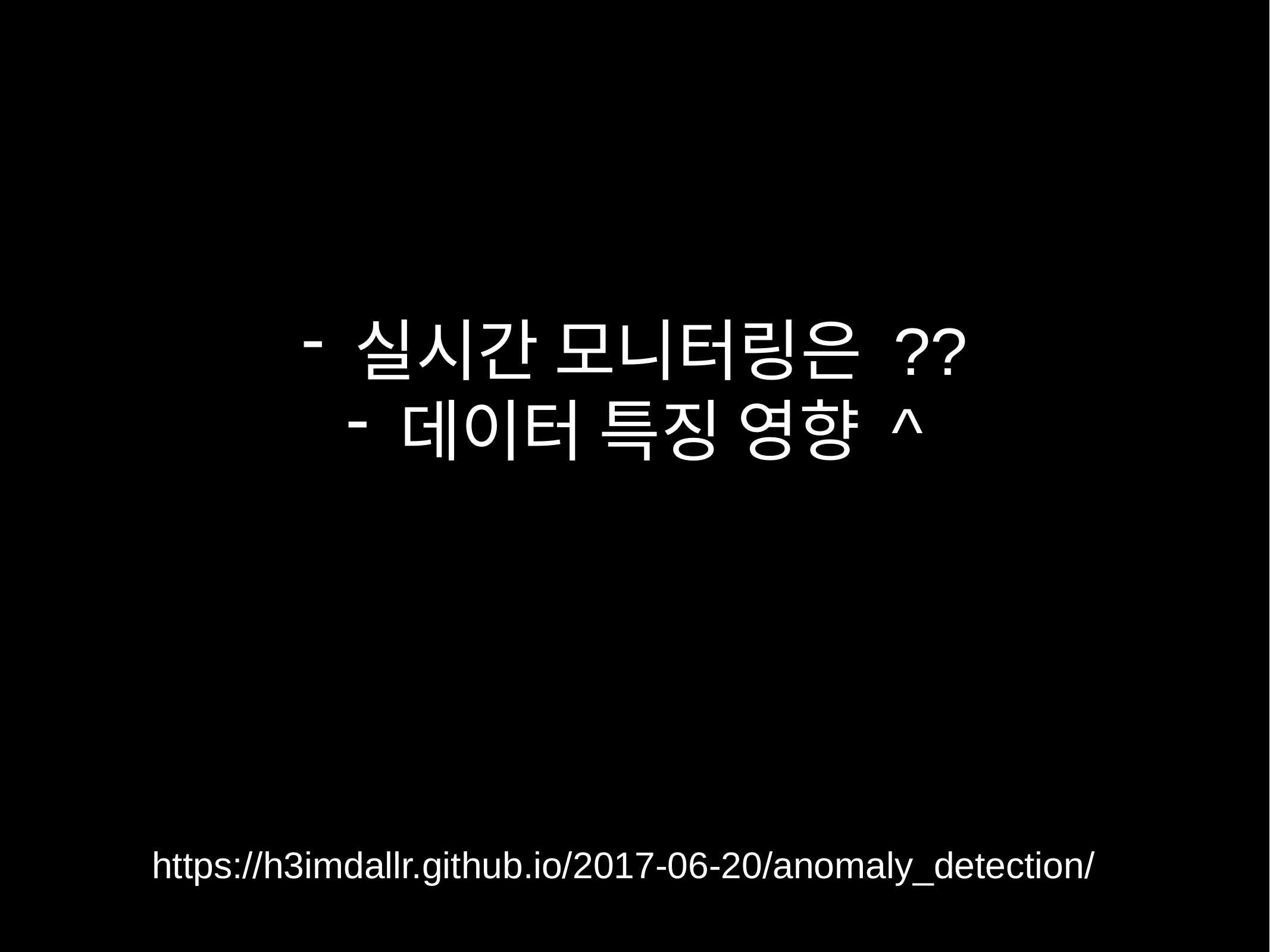

실시간 모니터링은 ??
데이터 특징 영향 ^

https://h3imdallr.github.io/2017-06-20/anomaly_detection/